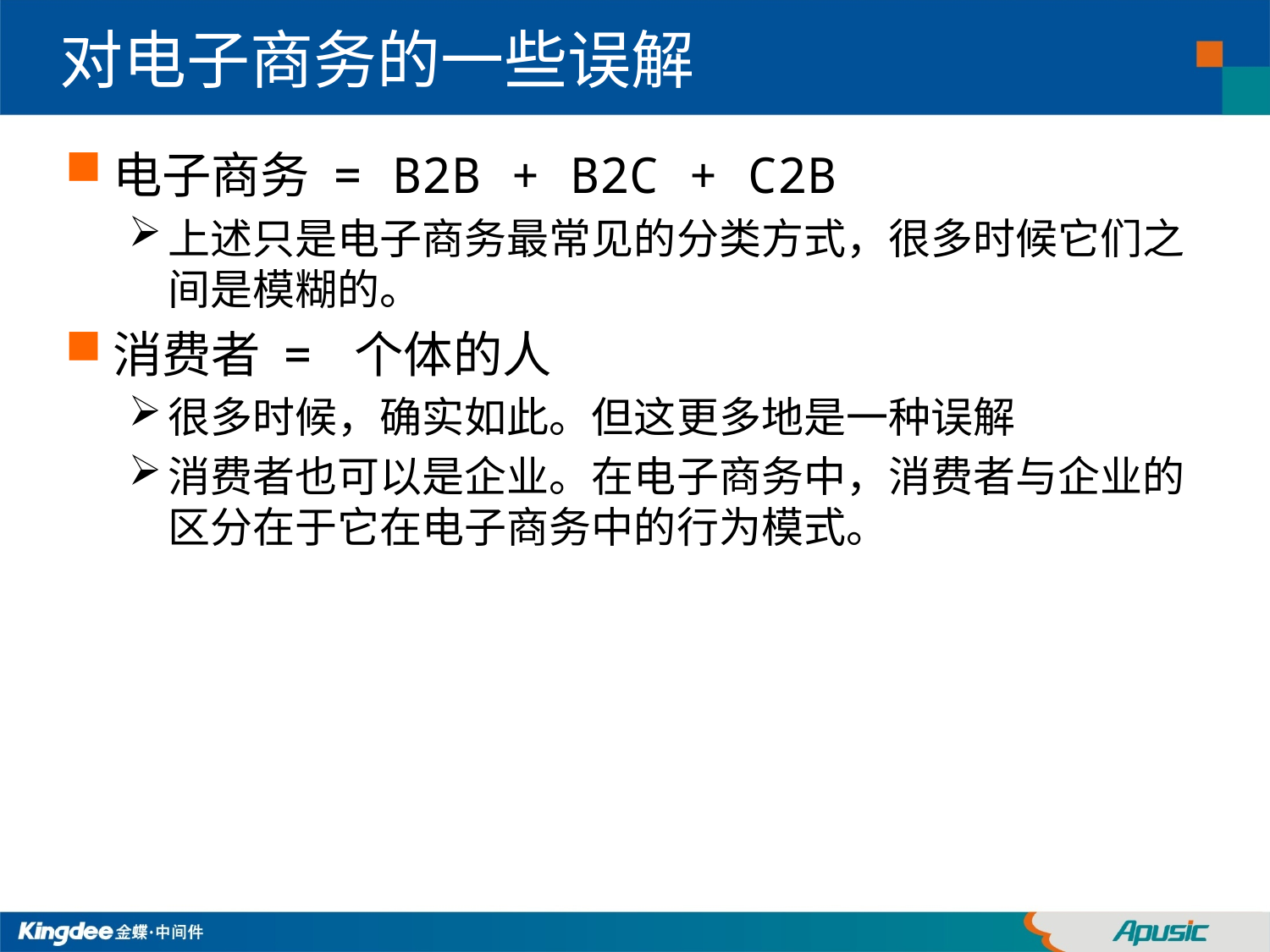

# 对电子商务的一些误解
电子商务 = B2B + B2C + C2B
上述只是电子商务最常见的分类方式，很多时候它们之间是模糊的。
消费者 = 个体的人
很多时候，确实如此。但这更多地是一种误解
消费者也可以是企业。在电子商务中，消费者与企业的区分在于它在电子商务中的行为模式。